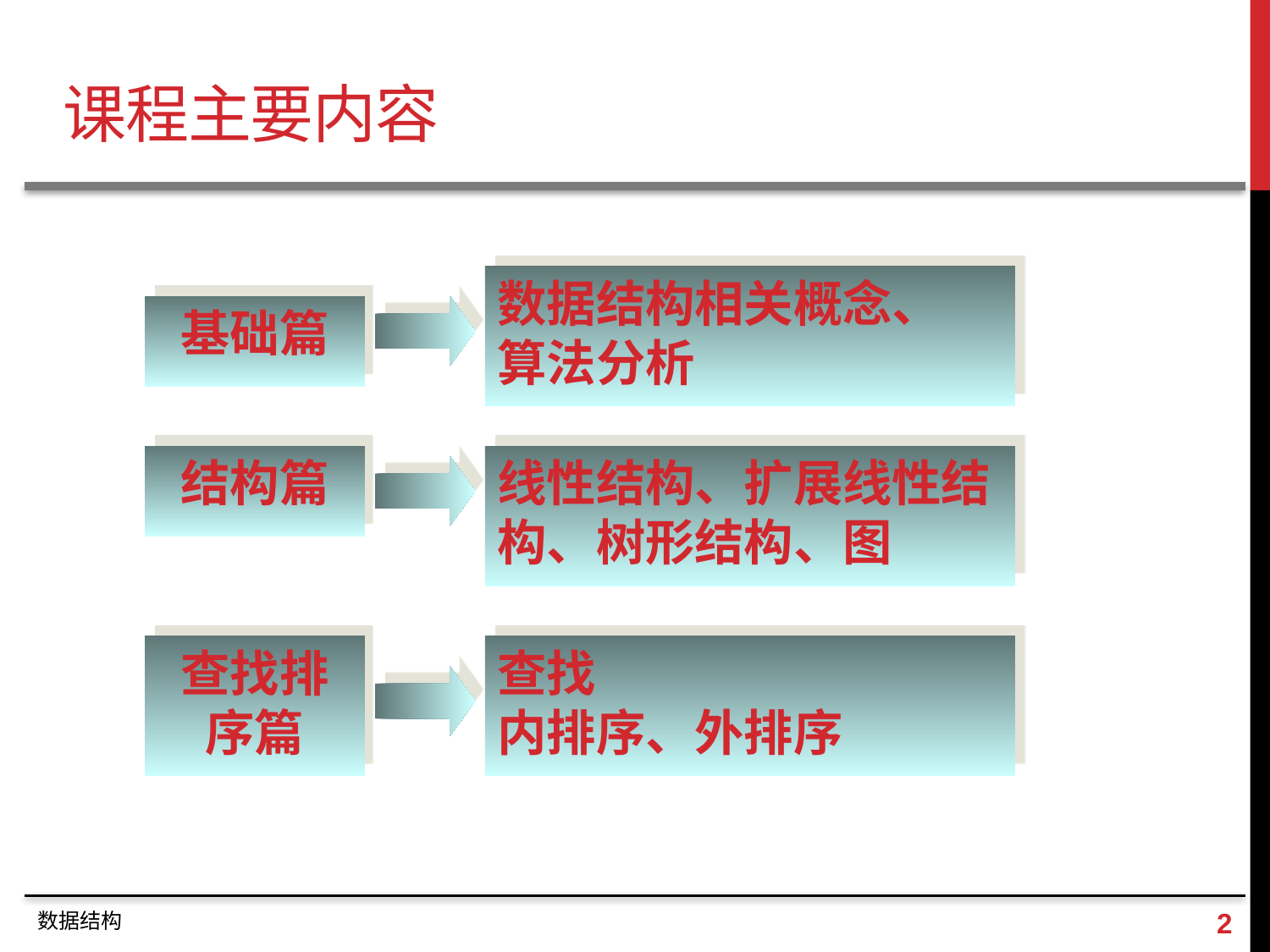

# 课程主要内容
数据结构相关概念、
算法分析
基础篇

结构篇
线性结构、扩展线性结构、树形结构、图

查找排序篇
查找
内排序、外排序

2
数据结构